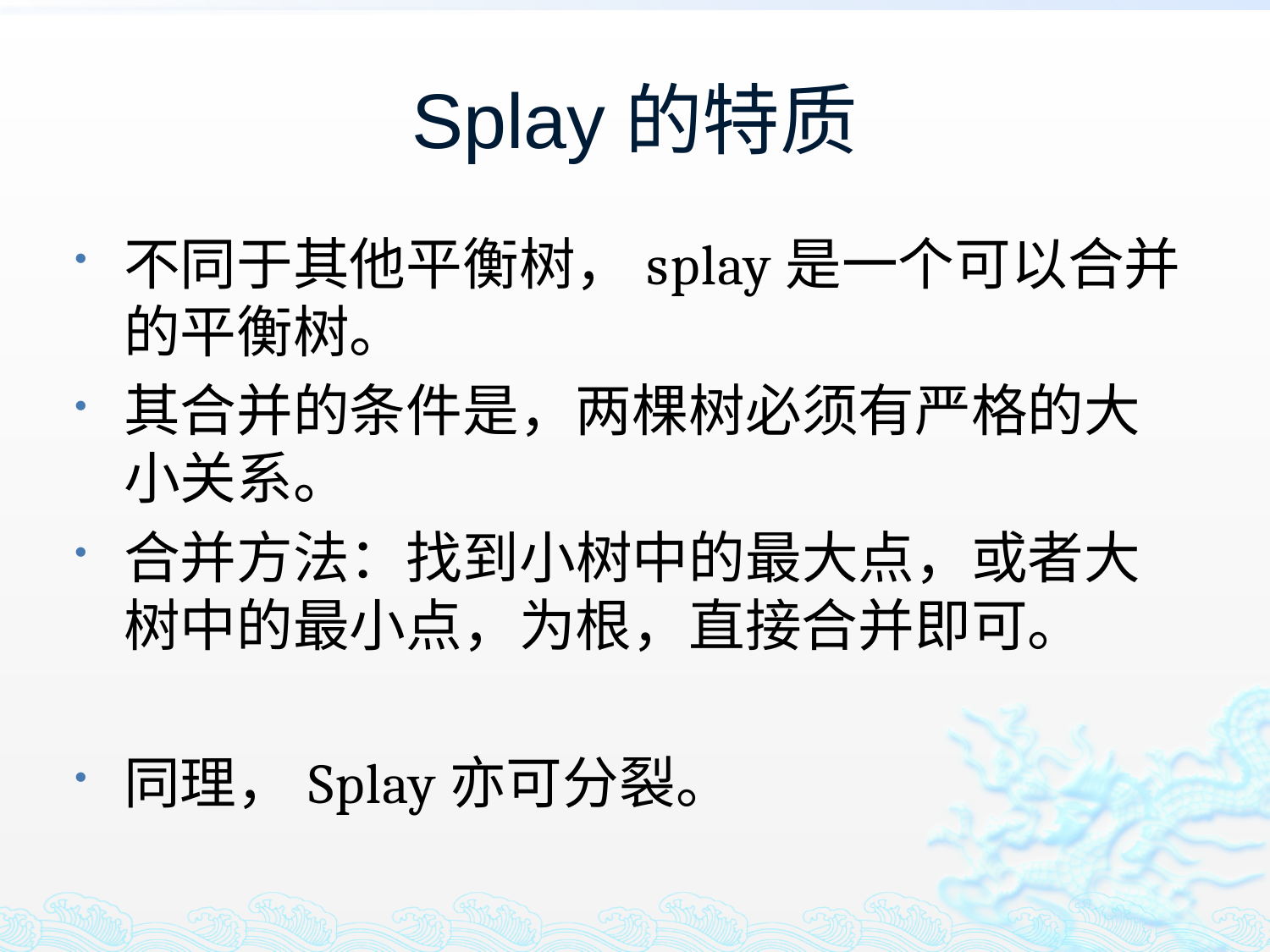

# Splay的特质
不同于其他平衡树，splay是一个可以合并的平衡树。
其合并的条件是，两棵树必须有严格的大小关系。
合并方法：找到小树中的最大点，或者大树中的最小点，为根，直接合并即可。

同理，Splay亦可分裂。